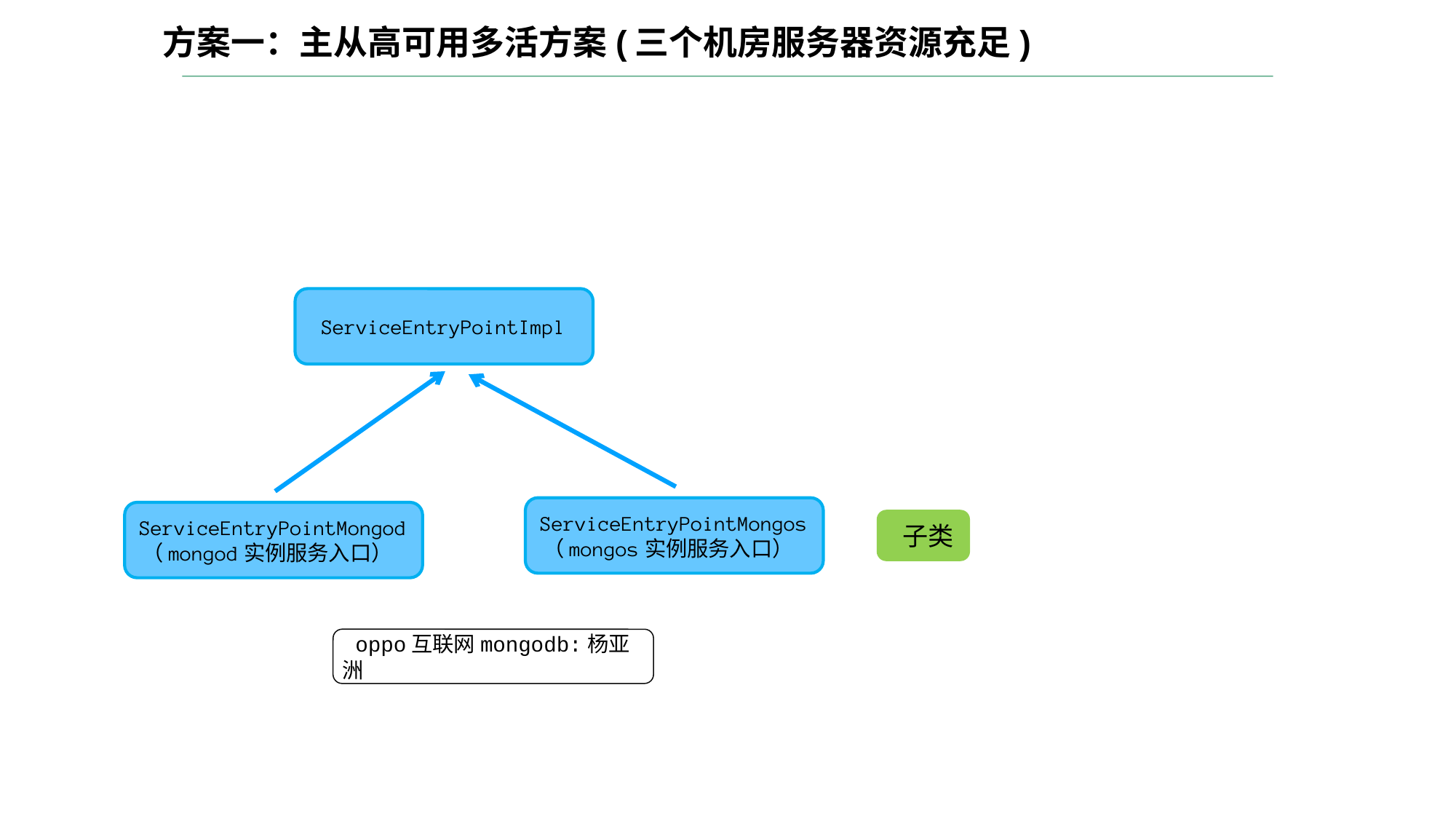

方案一：主从高可用多活方案(三个机房服务器资源充足)

 ServiceEntryPointImpl

 ServiceEntryPointMongos
（mongos实例服务入口）

 ServiceEntryPointMongod
（mongod实例服务入口）

  子类

 oppo互联网mongodb:杨亚洲